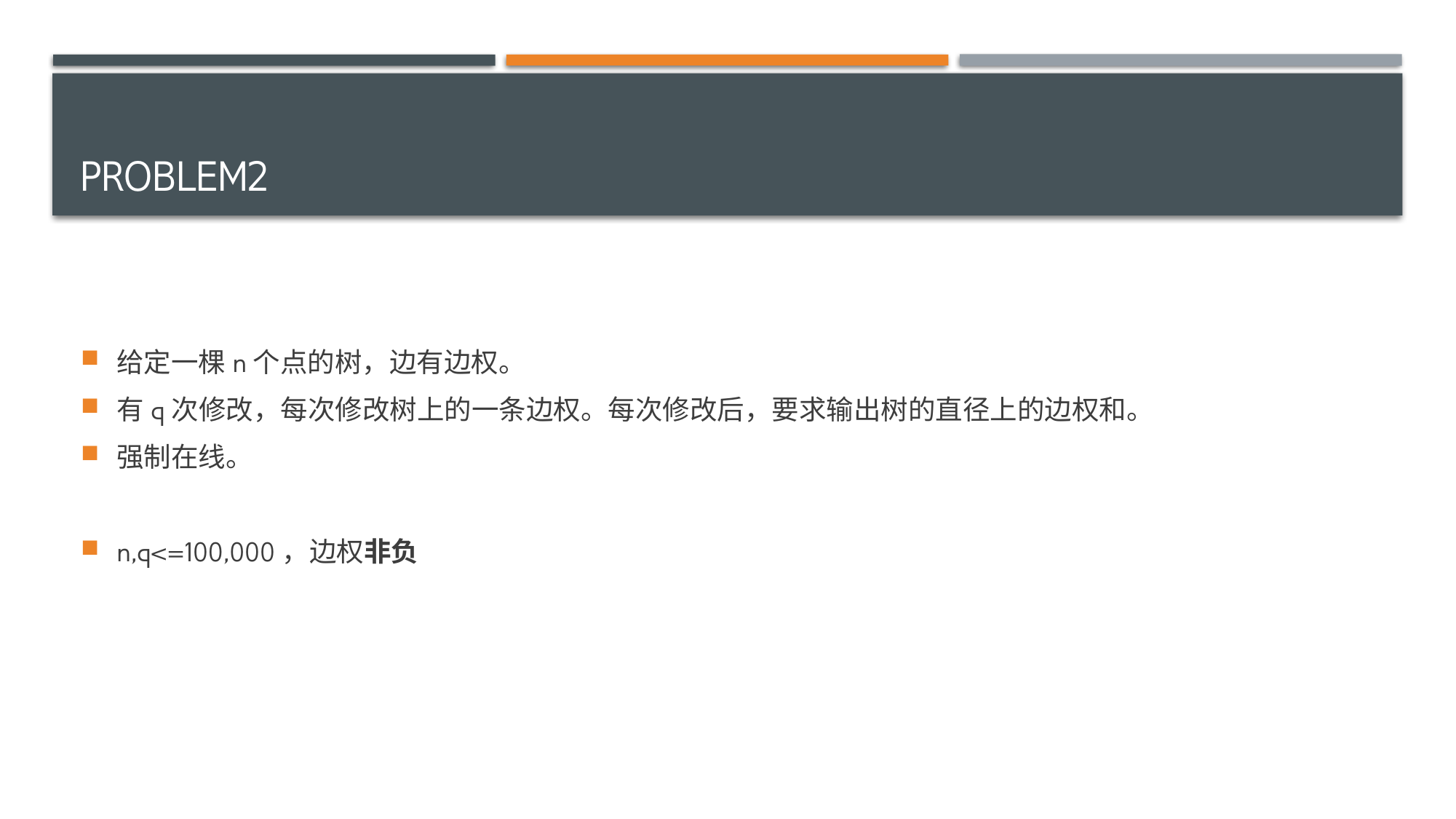

# ProbLEM2
给定一棵n个点的树，边有边权。
有q次修改，每次修改树上的一条边权。每次修改后，要求输出树的直径上的边权和。
强制在线。

n,q<=100,000，边权非负